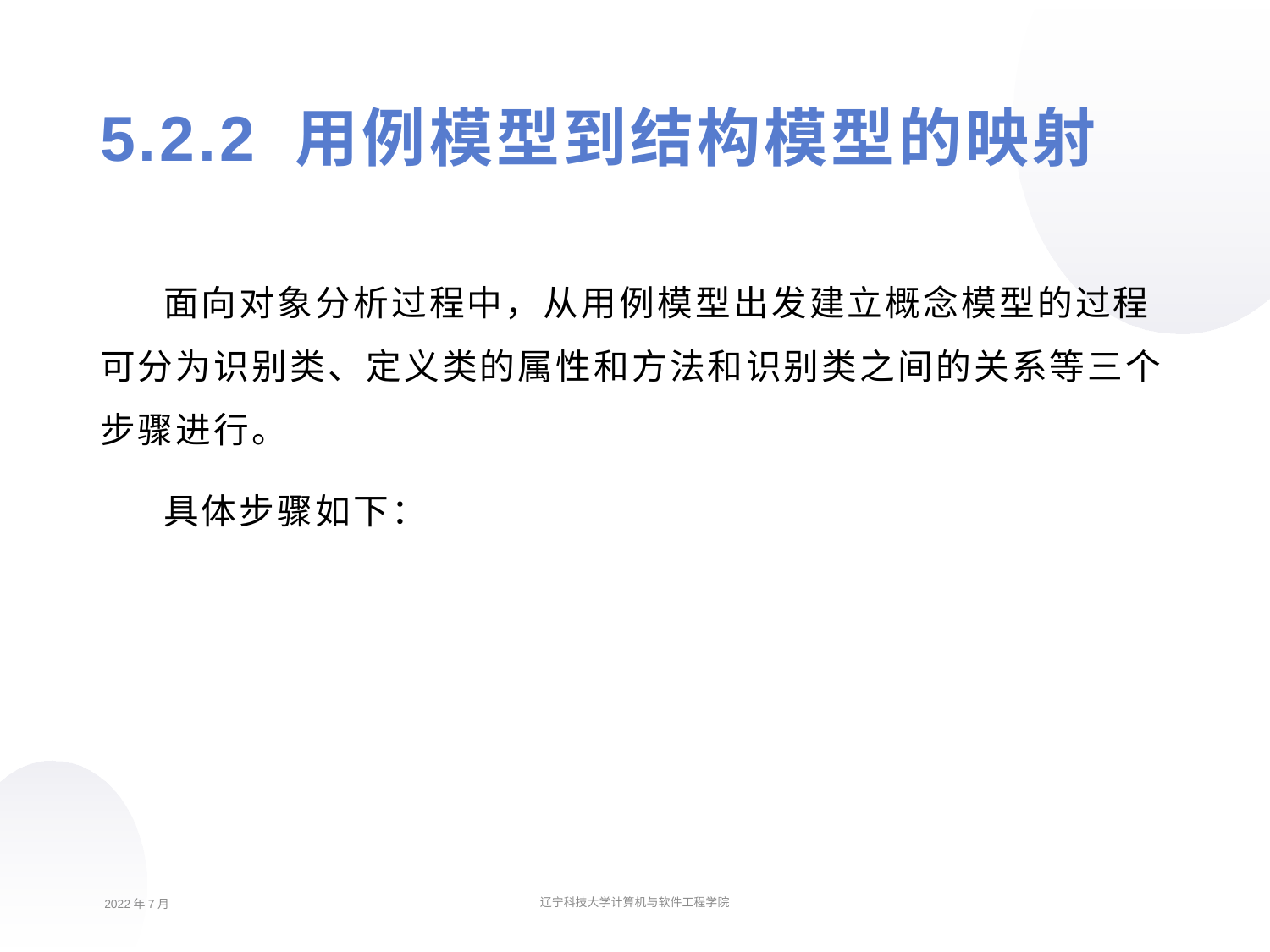

5.2.2 用例模型到结构模型的映射
面向对象分析过程中，从用例模型出发建立概念模型的过程可分为识别类、定义类的属性和方法和识别类之间的关系等三个步骤进行。
具体步骤如下：

2022年7月
辽宁科技大学计算机与软件工程学院
63